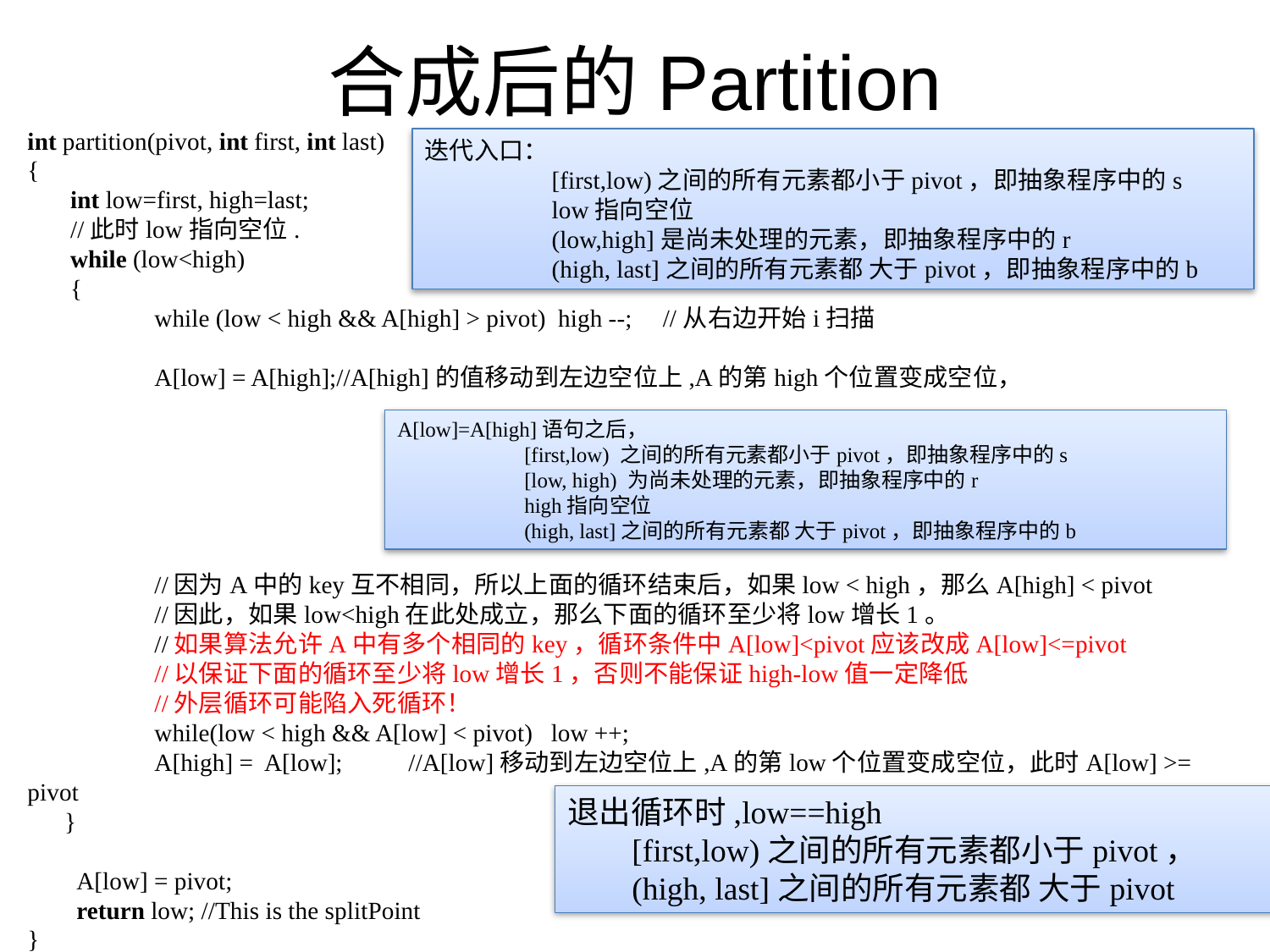

# 合成后的Partition
int partition(pivot, int first, int last)
{
       int low=first, high=last;
       //此时low指向空位.
       while (low<high)
       {
	while (low < high && A[high] > pivot)  high --;     //从右边开始i扫描

	A[low] = A[high];//A[high]的值移动到左边空位上,A的第high个位置变成空位，

	//因为A中的key互不相同，所以上面的循环结束后，如果low < high，那么A[high] < pivot
	//因此，如果low<high在此处成立，那么下面的循环至少将low增长1。
	//如果算法允许A中有多个相同的key，循环条件中A[low]<pivot应该改成A[low]<=pivot
	//以保证下面的循环至少将low增长1，否则不能保证high-low值一定降低
	//外层循环可能陷入死循环！
	while(low < high && A[low] < pivot)   low ++;
	A[high] =  A[low];	//A[low]移动到左边空位上,A的第low个位置变成空位，此时A[low] >= pivot
      }

        A[low] = pivot;
        return low; //This is the splitPoint
}
迭代入口：
	[first,low)之间的所有元素都小于pivot，即抽象程序中的s
	low指向空位
	(low,high]是尚未处理的元素，即抽象程序中的r
	(high, last]之间的所有元素都 大于pivot，即抽象程序中的b
A[low]=A[high]语句之后，
	[first,low) 之间的所有元素都小于pivot，即抽象程序中的s
	[low, high) 为尚未处理的元素，即抽象程序中的r
	high指向空位
	(high, last]之间的所有元素都 大于pivot，即抽象程序中的b
退出循环时,low==high
        [first,low)之间的所有元素都小于pivot，
        (high, last]之间的所有元素都 大于pivot